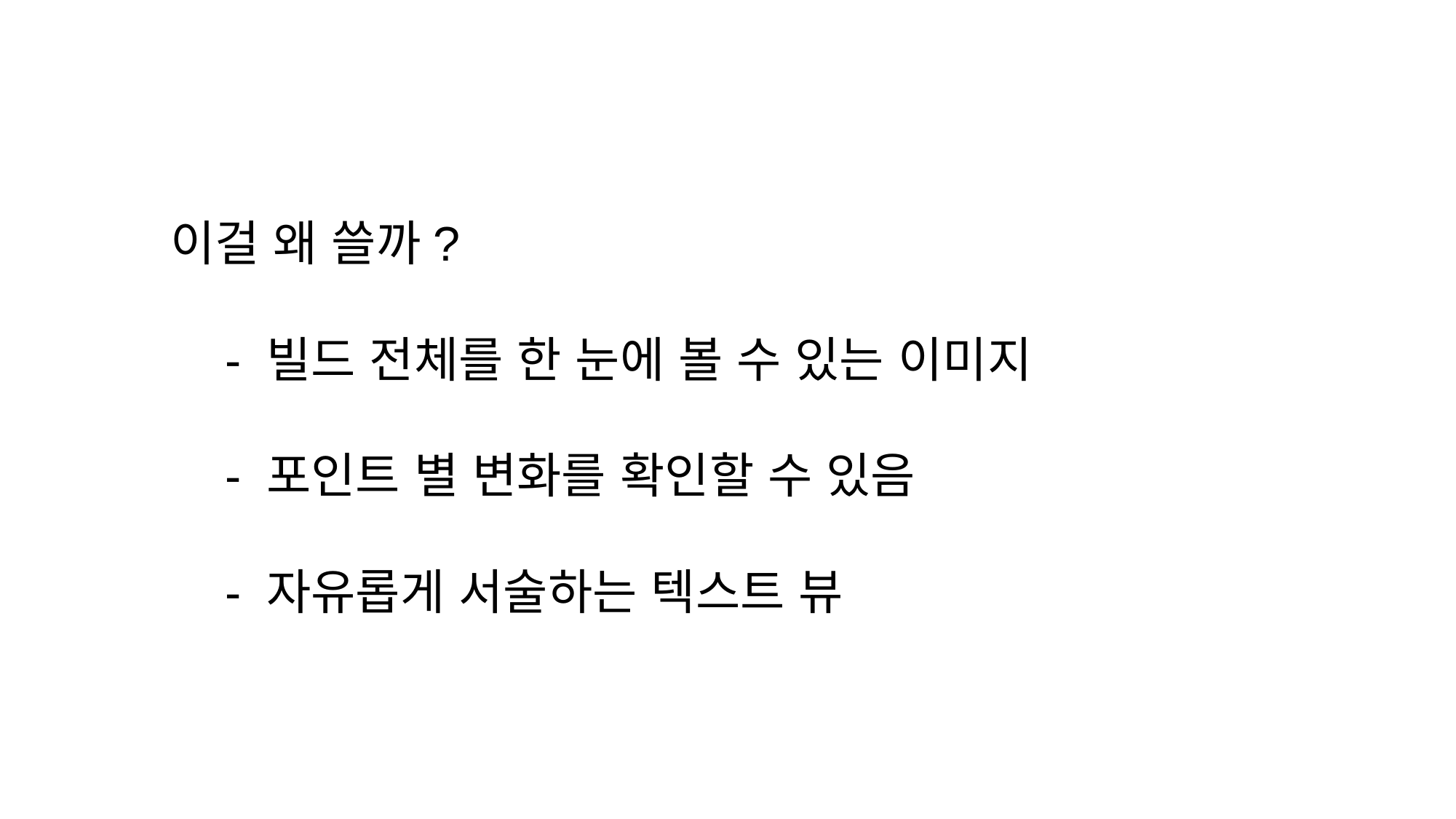

이걸 왜 쓸까?

- 빌드 전체를 한 눈에 볼 수 있는 이미지

- 포인트 별 변화를 확인할 수 있음

- 자유롭게 서술하는 텍스트 뷰